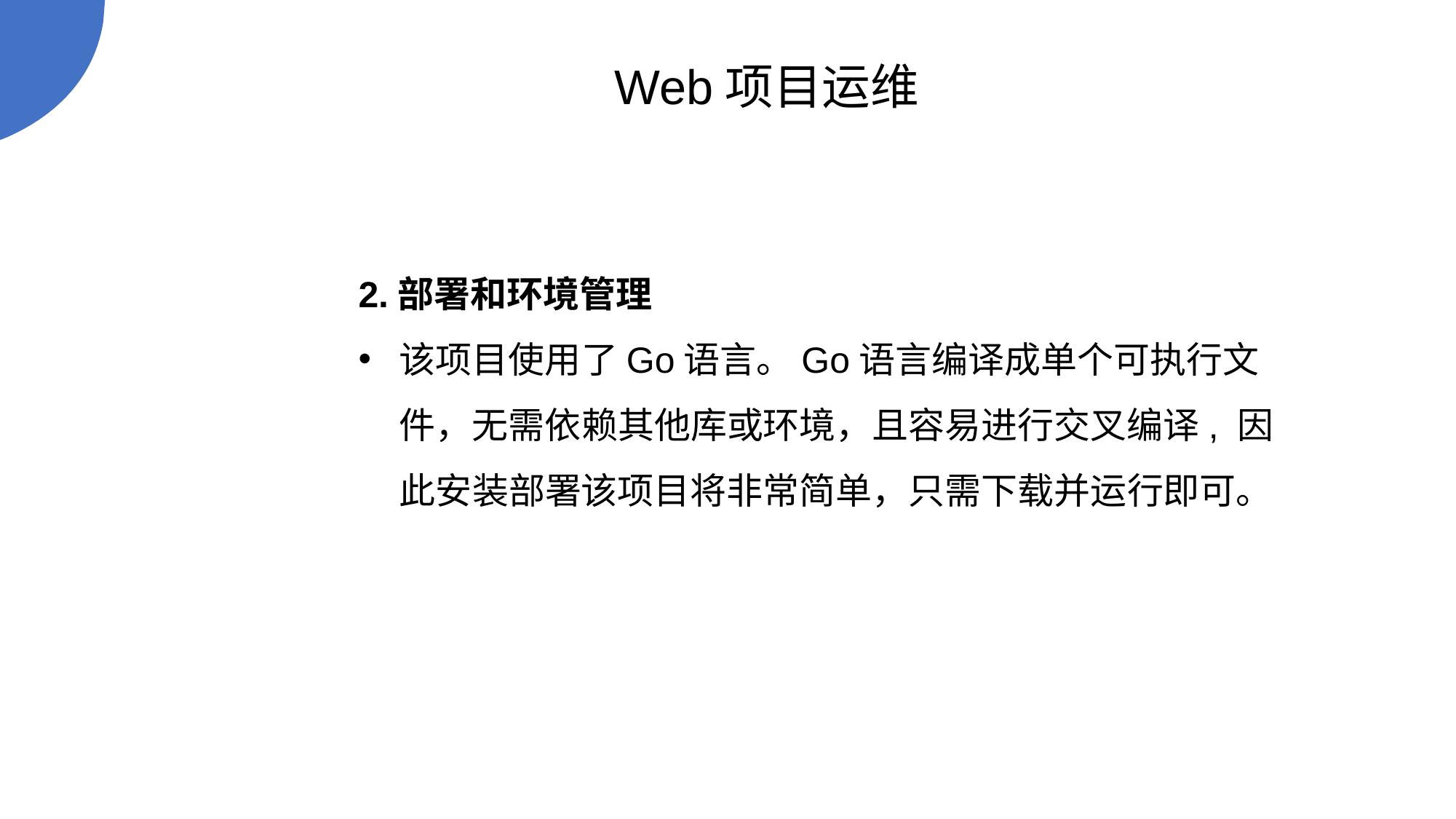

Web项目运维
2.部署和环境管理
该项目使用了Go语言。Go语言编译成单个可执行文件，无需依赖其他库或环境，且容易进行交叉编译, 因此安装部署该项目将非常简单，只需下载并运行即可。